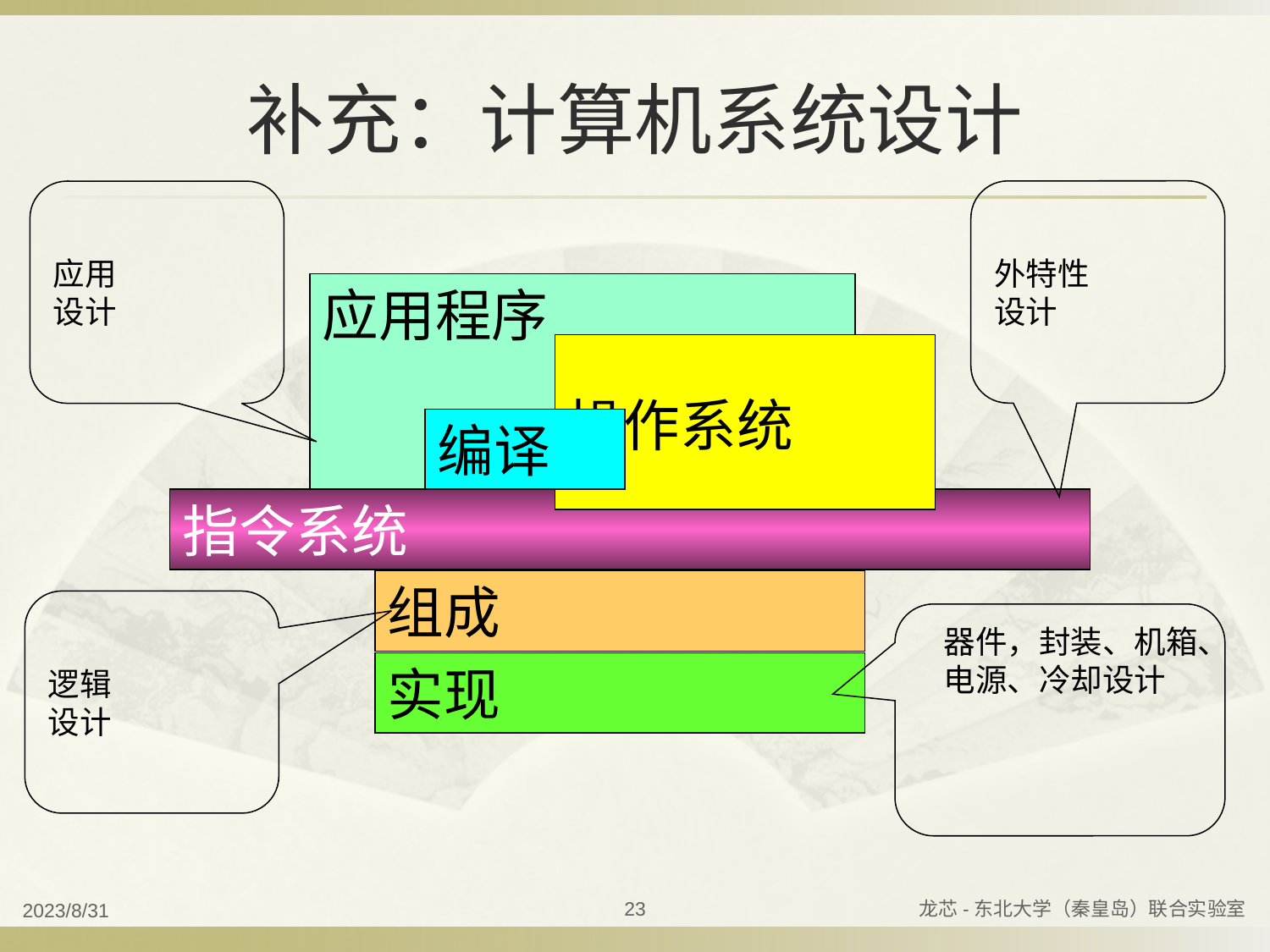

# 补充：计算机系统设计
外特性
设计
应用
设计
应用程序

操作系统

编译
指令系统
组成
逻辑
设计
器件，封装、机箱、电源、冷却设计
实现
2023/8/31
23
龙芯-东北大学（秦皇岛）联合实验室